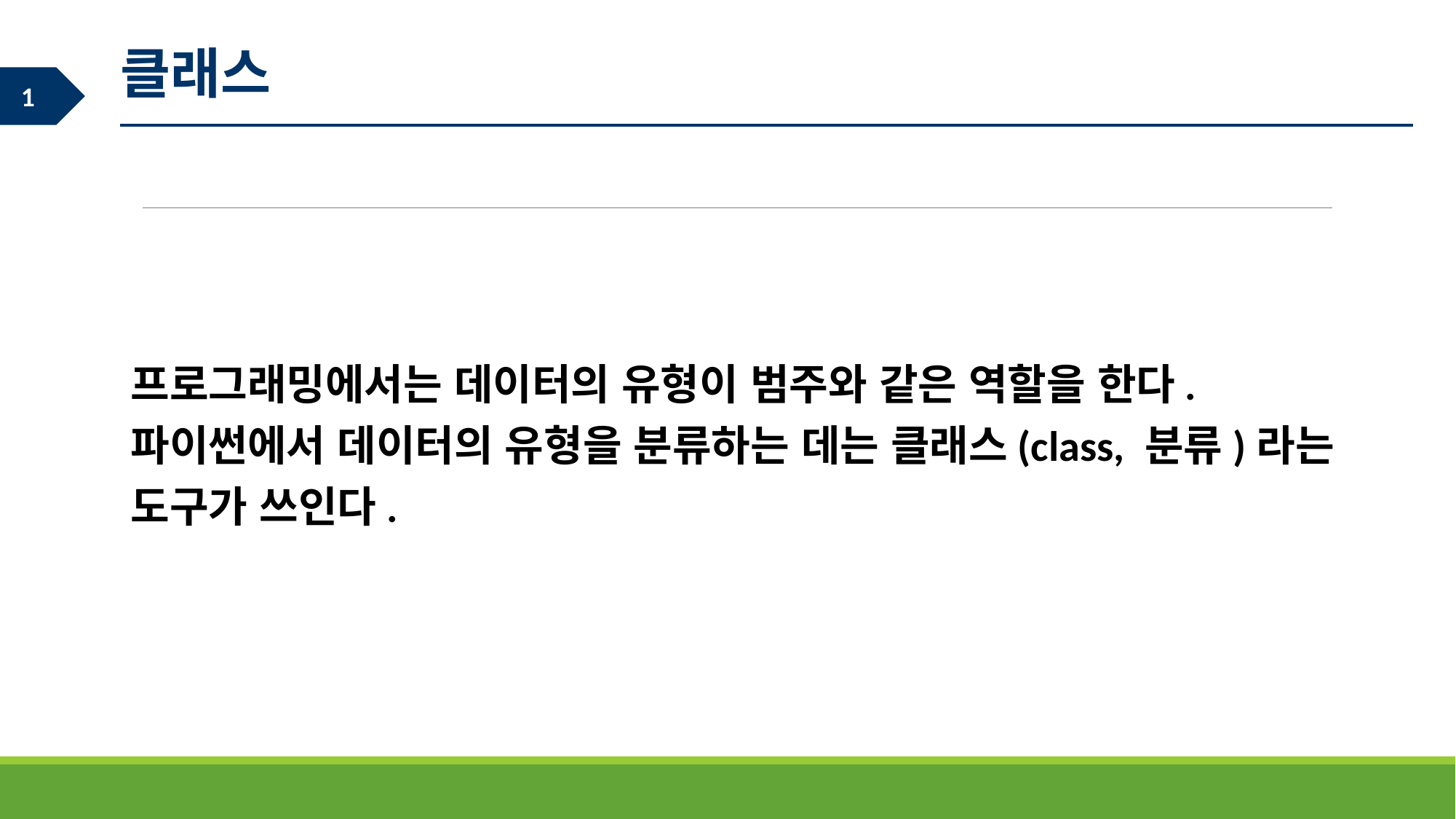

클래스
프로그래밍에서는 데이터의 유형이 범주와 같은 역할을 한다. 파이썬에서 데이터의 유형을 분류하는 데는 클래스(class, 분류)라는 도구가 쓰인다.